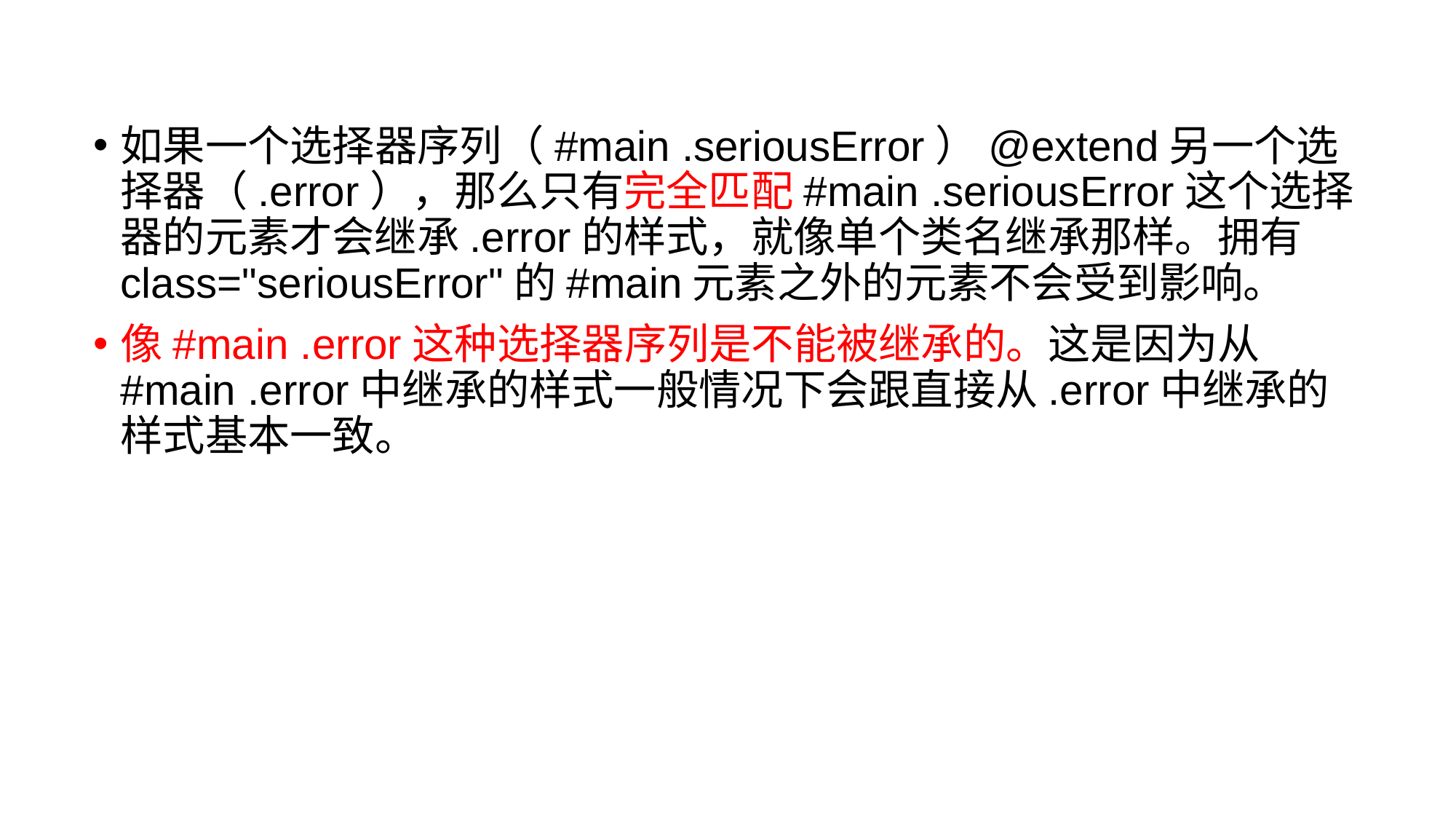

如果一个选择器序列（#main .seriousError）@extend另一个选择器（.error），那么只有完全匹配#main .seriousError这个选择器的元素才会继承.error的样式，就像单个类名继承那样。拥有class="seriousError"的#main元素之外的元素不会受到影响。
像#main .error这种选择器序列是不能被继承的。这是因为从#main .error中继承的样式一般情况下会跟直接从.error中继承的样式基本一致。